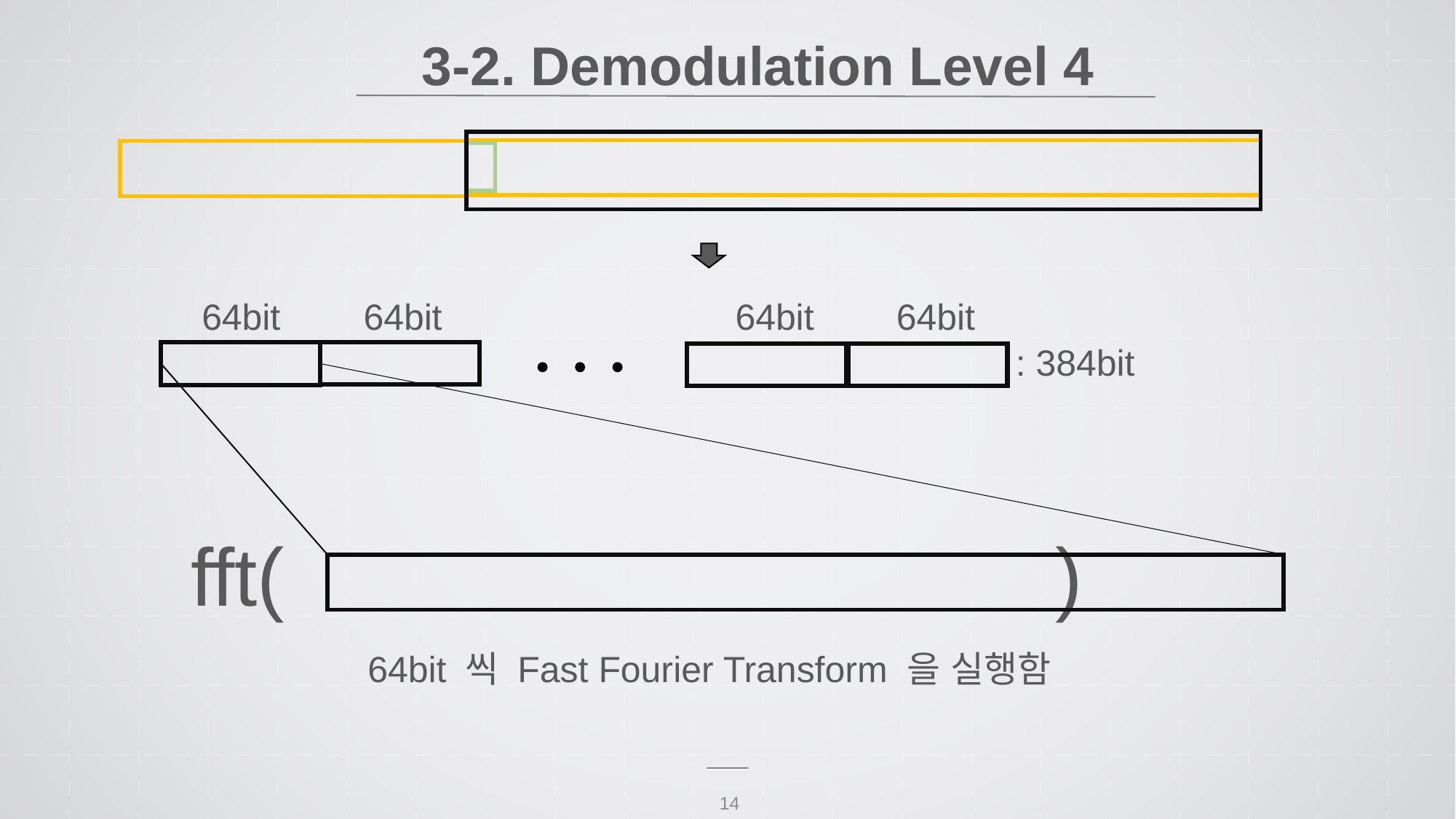

3-2. Demodulation Level 4
|  |
| --- |
|  |
| --- |
|  |
| --- |
|  |
| --- |

64bit
64bit
64bit
64bit
: 384bit

fft(                                  )
|  |
| --- |
64bit 씩 Fast Fourier Transform 을 실행함
14